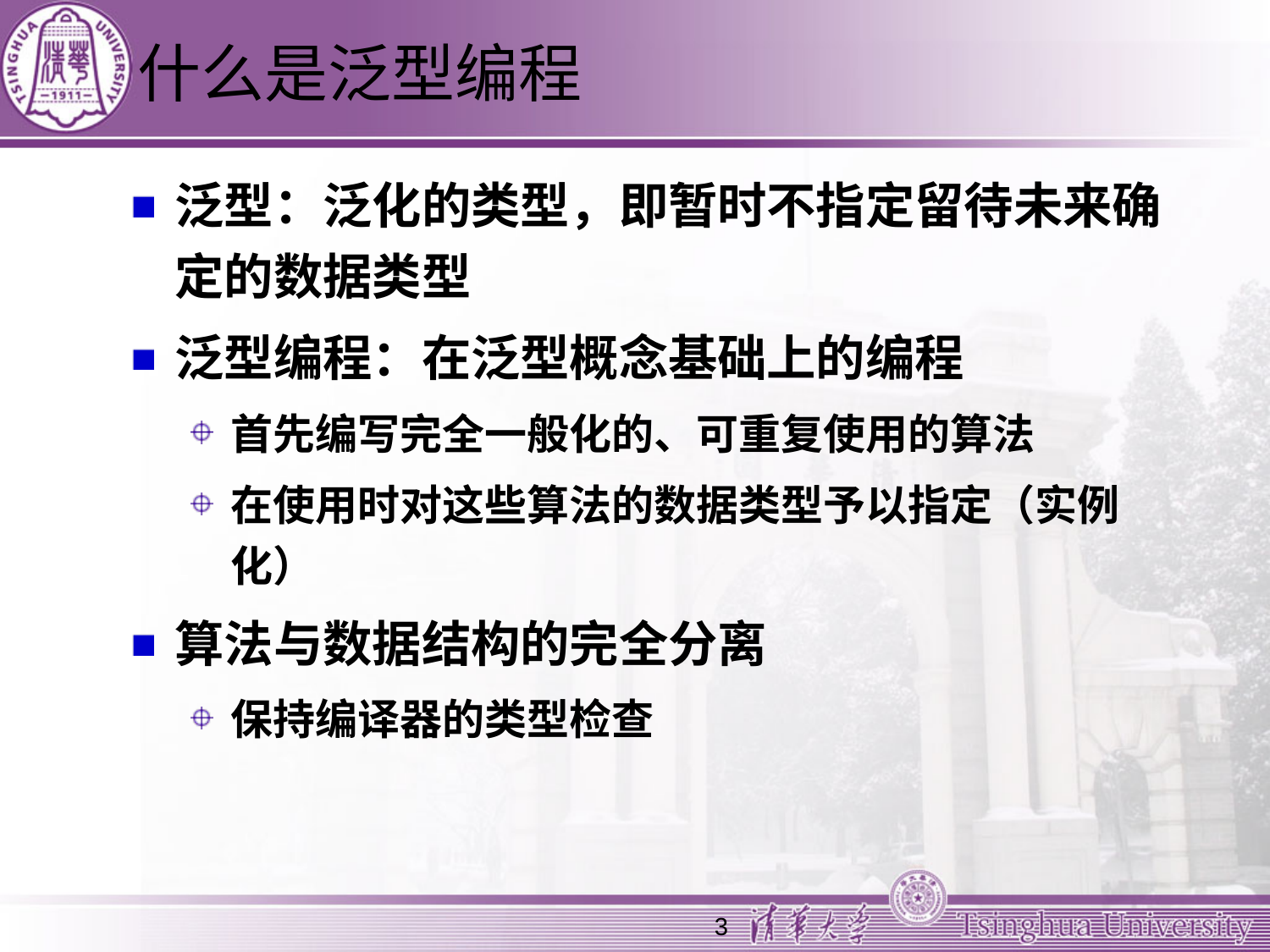

# 什么是泛型编程
泛型：泛化的类型，即暂时不指定留待未来确定的数据类型
泛型编程：在泛型概念基础上的编程
首先编写完全一般化的、可重复使用的算法
在使用时对这些算法的数据类型予以指定（实例化）
算法与数据结构的完全分离
保持编译器的类型检查
3